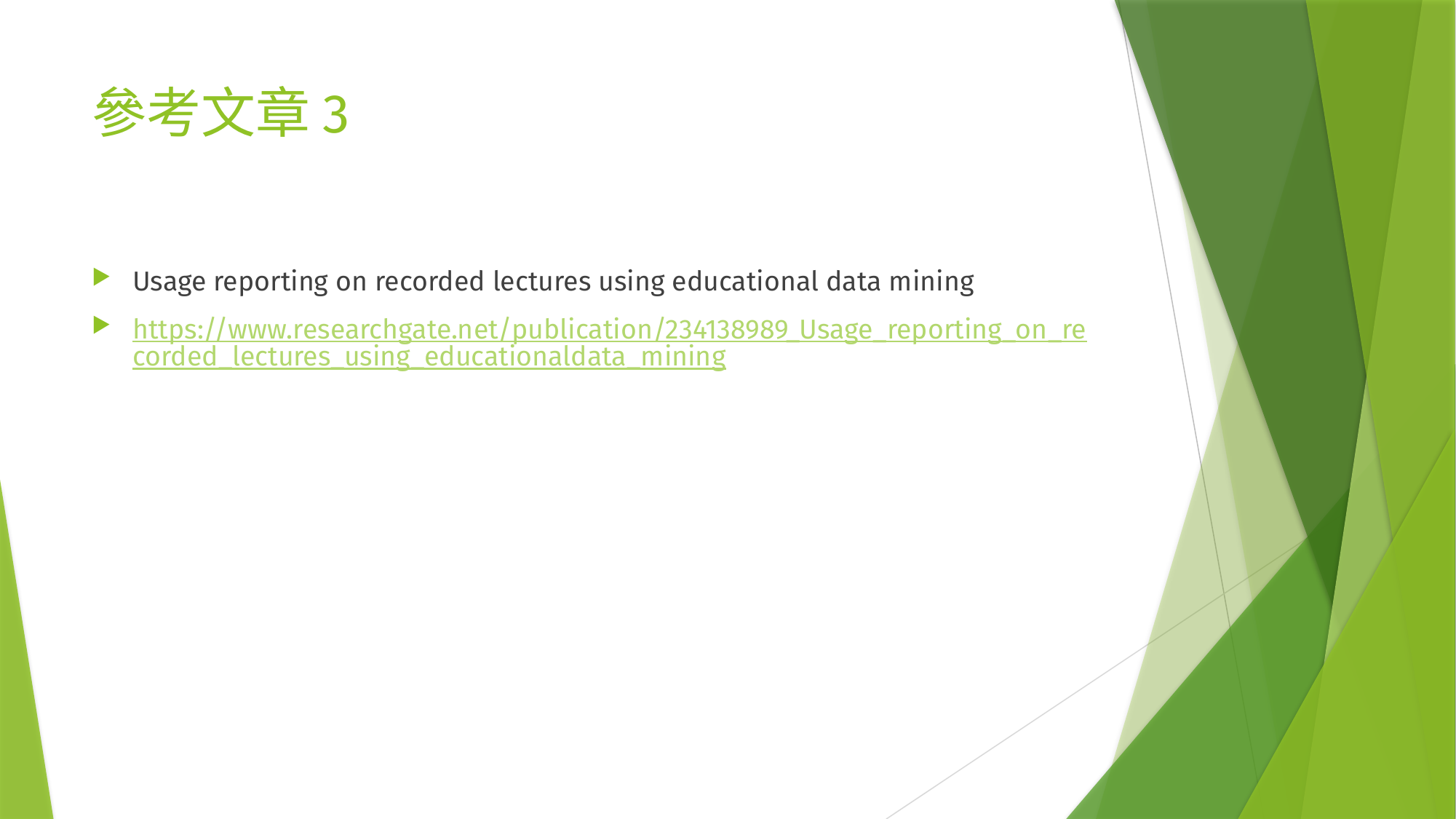

# 參考文章3
Usage reporting on recorded lectures using educational data mining
https://www.researchgate.net/publication/234138989_Usage_reporting_on_recorded_lectures_using_educationaldata_mining